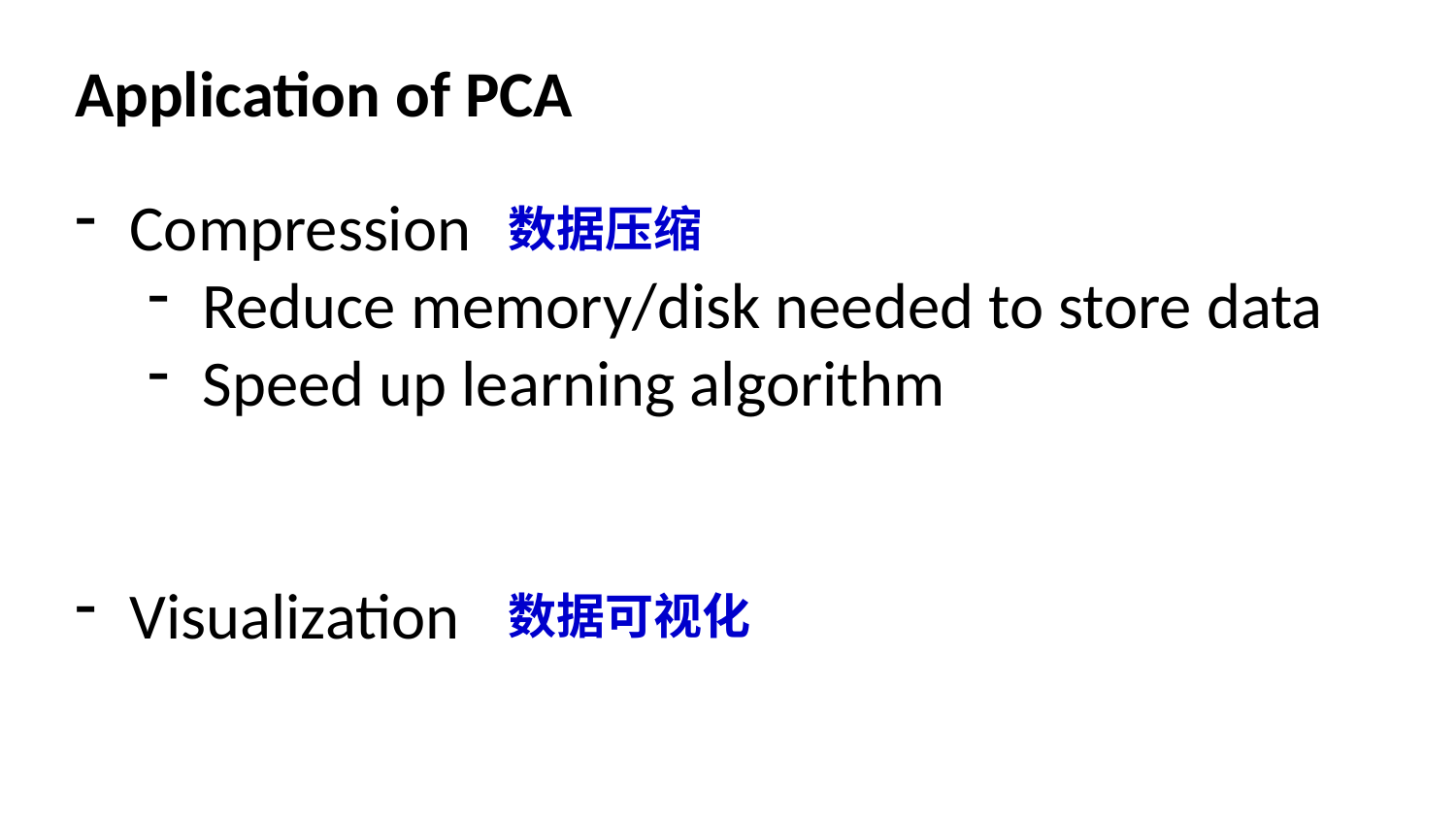

Application of PCA
Compression
Reduce memory/disk needed to store data
Speed up learning algorithm

Visualization
数据压缩
数据可视化